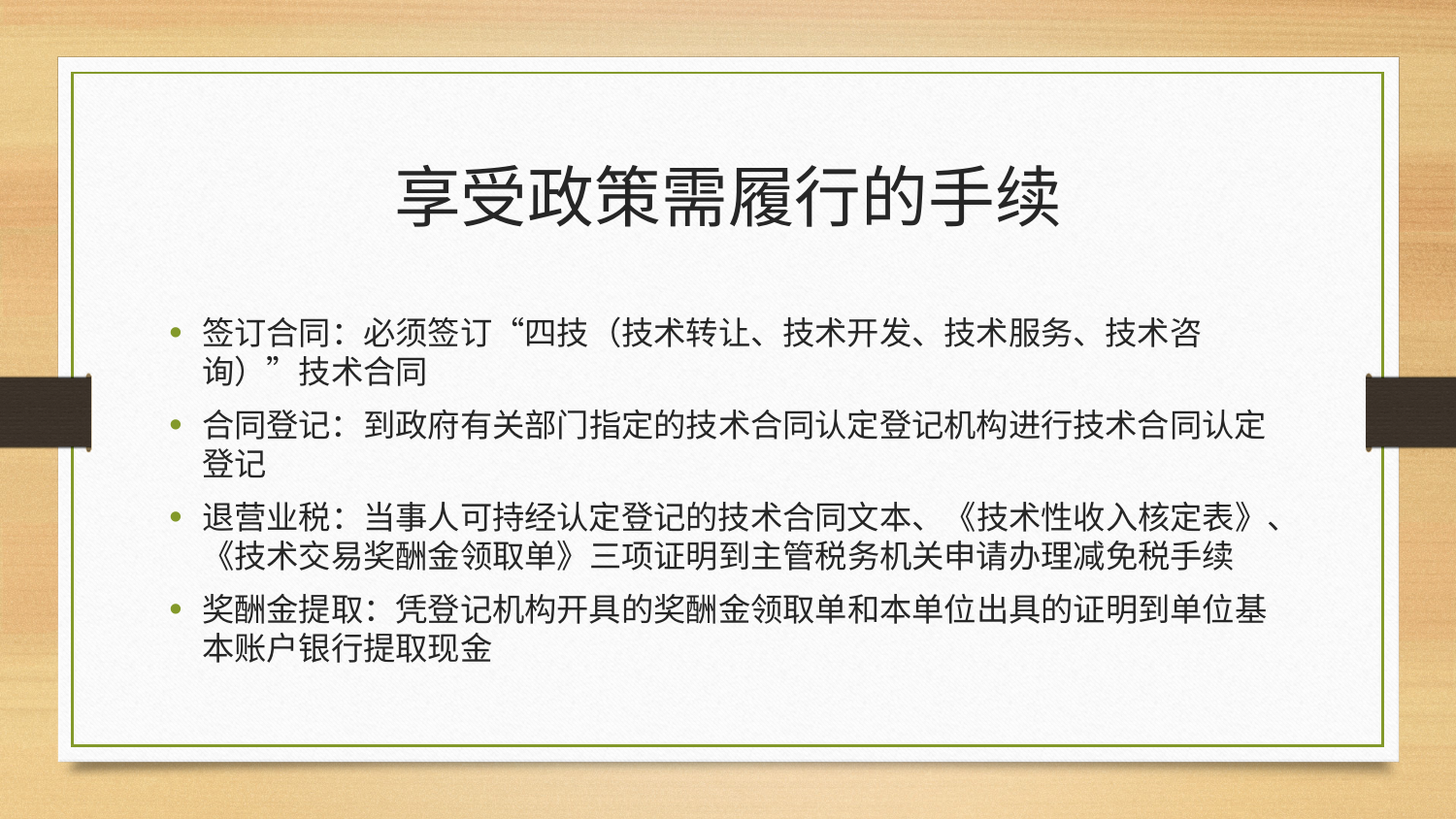

# 享受政策需履行的手续
签订合同：必须签订“四技（技术转让、技术开发、技术服务、技术咨询）”技术合同
合同登记：到政府有关部门指定的技术合同认定登记机构进行技术合同认定登记
退营业税：当事人可持经认定登记的技术合同文本、《技术性收入核定表》、《技术交易奖酬金领取单》三项证明到主管税务机关申请办理减免税手续
奖酬金提取：凭登记机构开具的奖酬金领取单和本单位出具的证明到单位基本账户银行提取现金